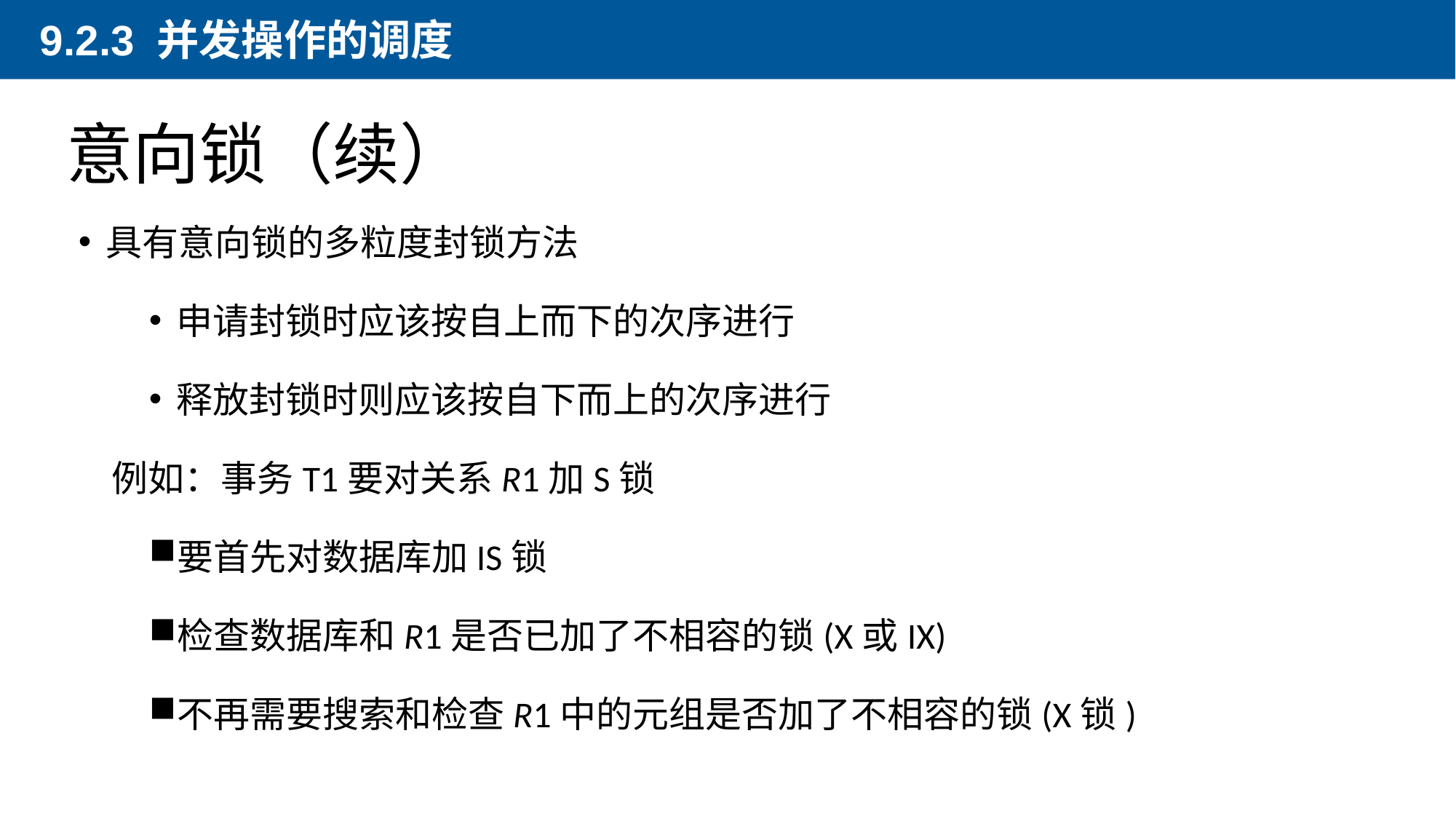

9.2.3 并发操作的调度
意向锁（续）
具有意向锁的多粒度封锁方法
申请封锁时应该按自上而下的次序进行
释放封锁时则应该按自下而上的次序进行
   例如：事务T1要对关系R1加S锁
要首先对数据库加IS锁
检查数据库和R1是否已加了不相容的锁(X或IX)
不再需要搜索和检查R1中的元组是否加了不相容的锁(X锁)